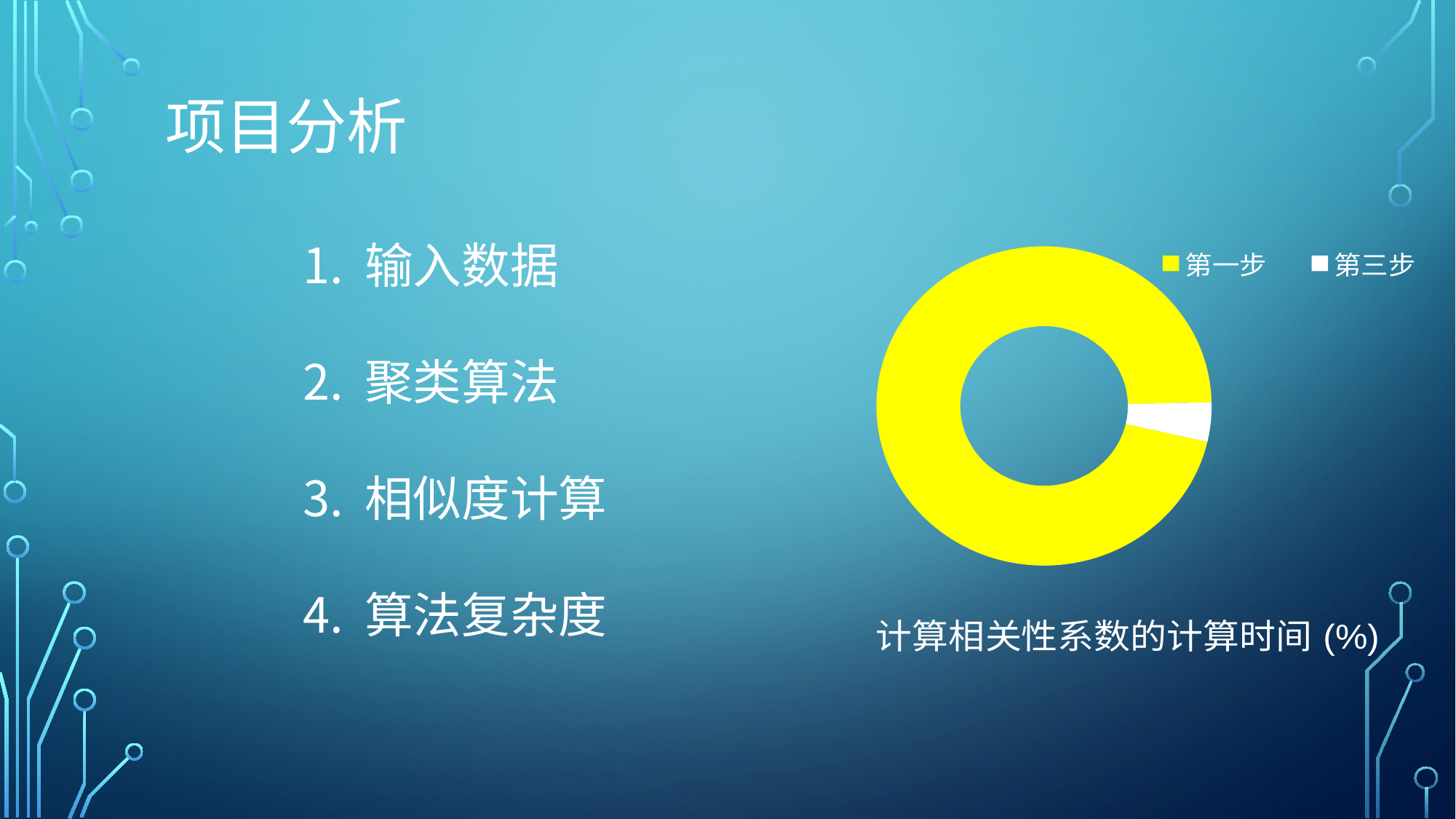

# 项目分析

### Chart: 计算相关性系数的计算时间(%)

| Category | 计算相关性系数的计算时间(s) |
|---|---|
| 第一步 | 39284.0 |
| 第二步 | 0.291 |
| 第三步 | 1625.0 |
输入数据

聚类算法

相似度计算

算法复杂度